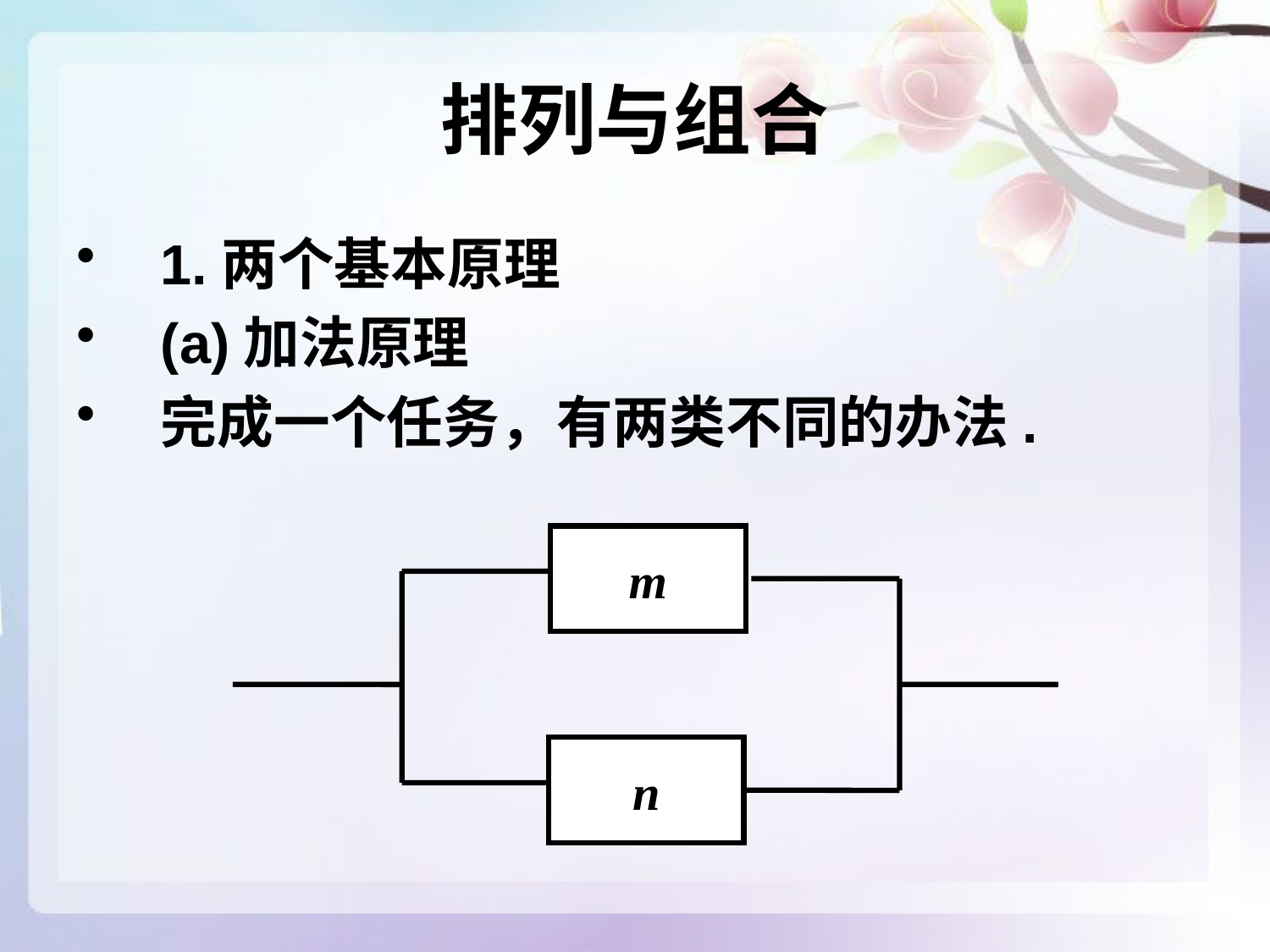

# 排列与组合
1.两个基本原理
(a)加法原理
完成一个任务，有两类不同的办法.
m

n